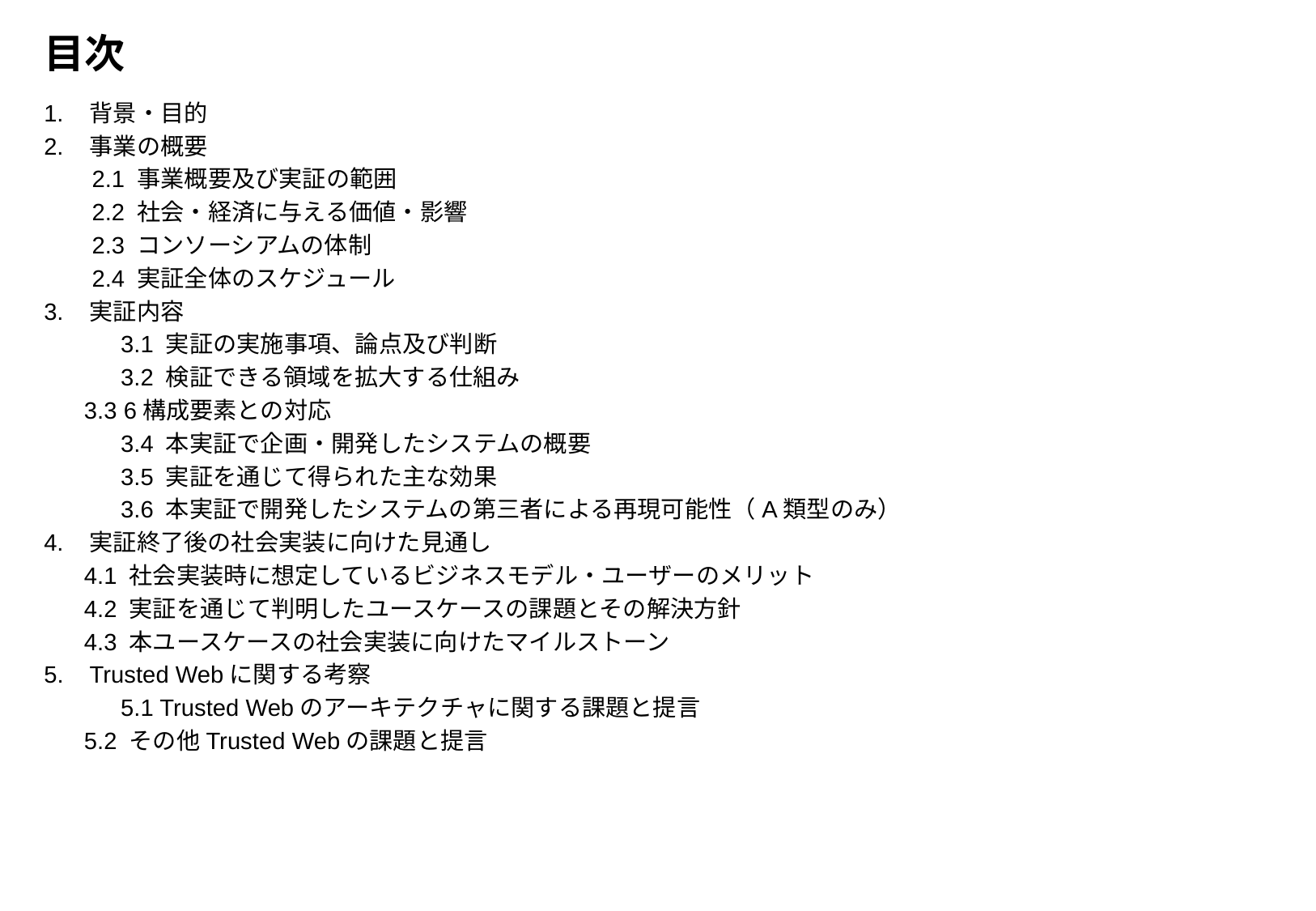

# 目次
背景・目的
事業の概要
2.1 事業概要及び実証の範囲
2.2 社会・経済に与える価値・影響
2.3 コンソーシアムの体制
2.4 実証全体のスケジュール
実証内容
　　　3.1 実証の実施事項、論点及び判断
　　　3.2 検証できる領域を拡大する仕組み
      3.3 6構成要素との対応
　　　3.4 本実証で企画・開発したシステムの概要
　　　3.5 実証を通じて得られた主な効果
　　　3.6 本実証で開発したシステムの第三者による再現可能性（A類型のみ）
実証終了後の社会実装に向けた見通し
      4.1 社会実装時に想定しているビジネスモデル・ユーザーのメリット
      4.2 実証を通じて判明したユースケースの課題とその解決方針
      4.3 本ユースケースの社会実装に向けたマイルストーン
Trusted Webに関する考察
　　　5.1 Trusted Webのアーキテクチャに関する課題と提言
      5.2 その他Trusted Webの課題と提言